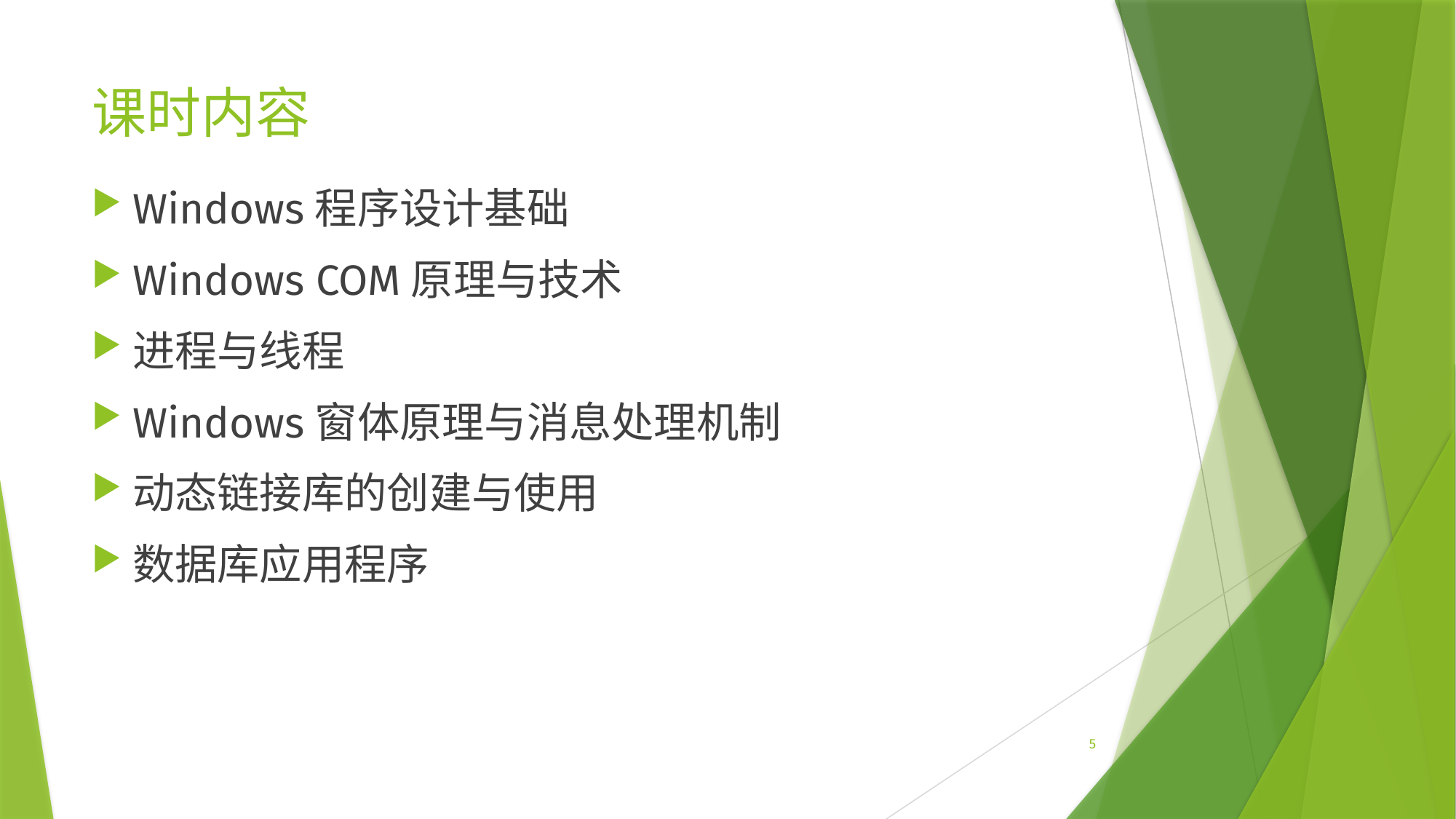

# 课时内容
Windows程序设计基础
Windows COM原理与技术
进程与线程
Windows窗体原理与消息处理机制
动态链接库的创建与使用
数据库应用程序
5